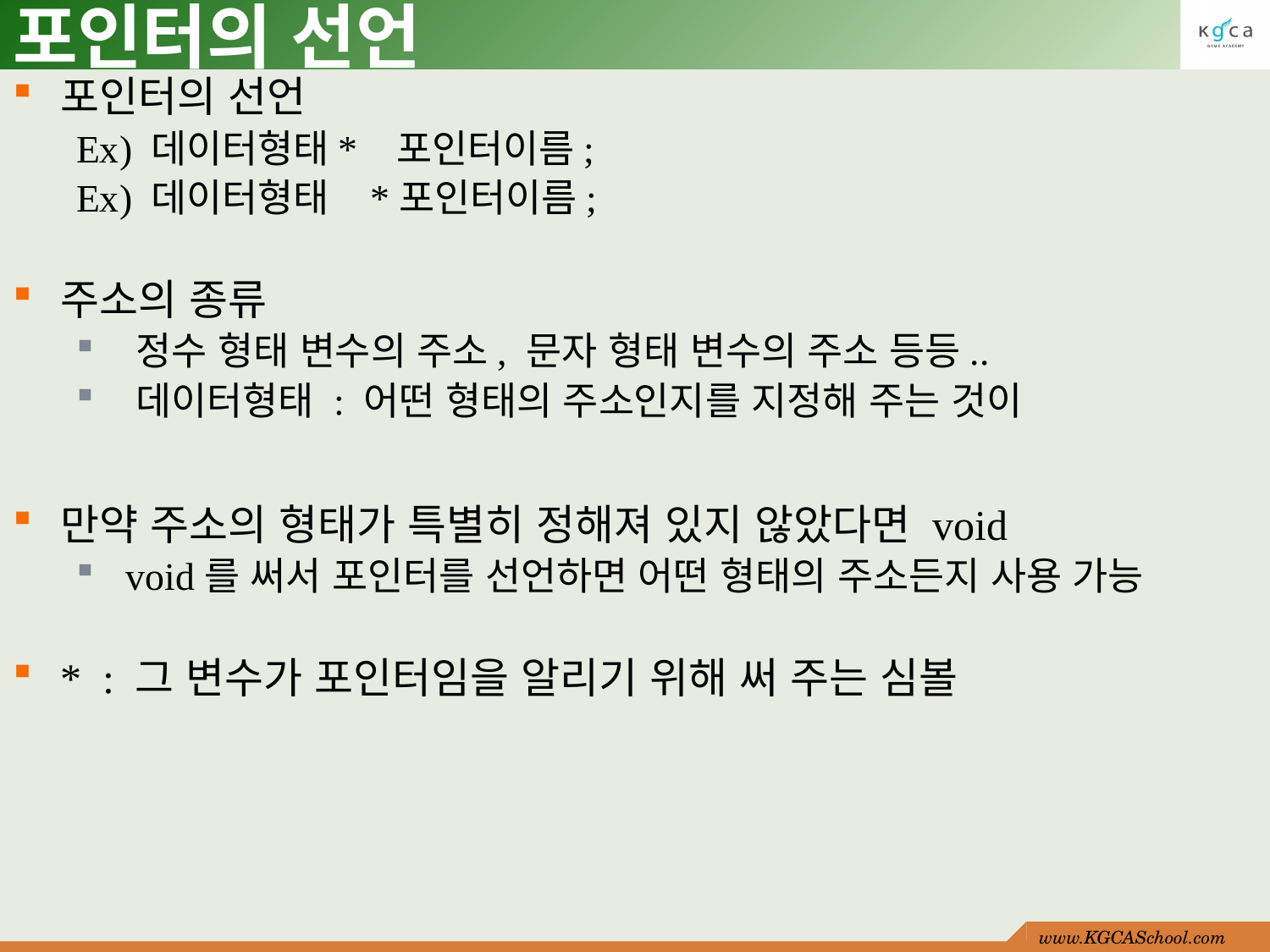

# 포인터의 선언
포인터의 선언
Ex) 데이터형태*   포인터이름;
Ex) 데이터형태   *포인터이름;

주소의 종류
 정수 형태 변수의 주소, 문자 형태 변수의 주소 등등..
 데이터형태 : 어떤 형태의 주소인지를 지정해 주는 것이

만약 주소의 형태가 특별히 정해져 있지 않았다면 void
 void를 써서 포인터를 선언하면 어떤 형태의 주소든지 사용 가능

*  : 그 변수가 포인터임을 알리기 위해 써 주는 심볼